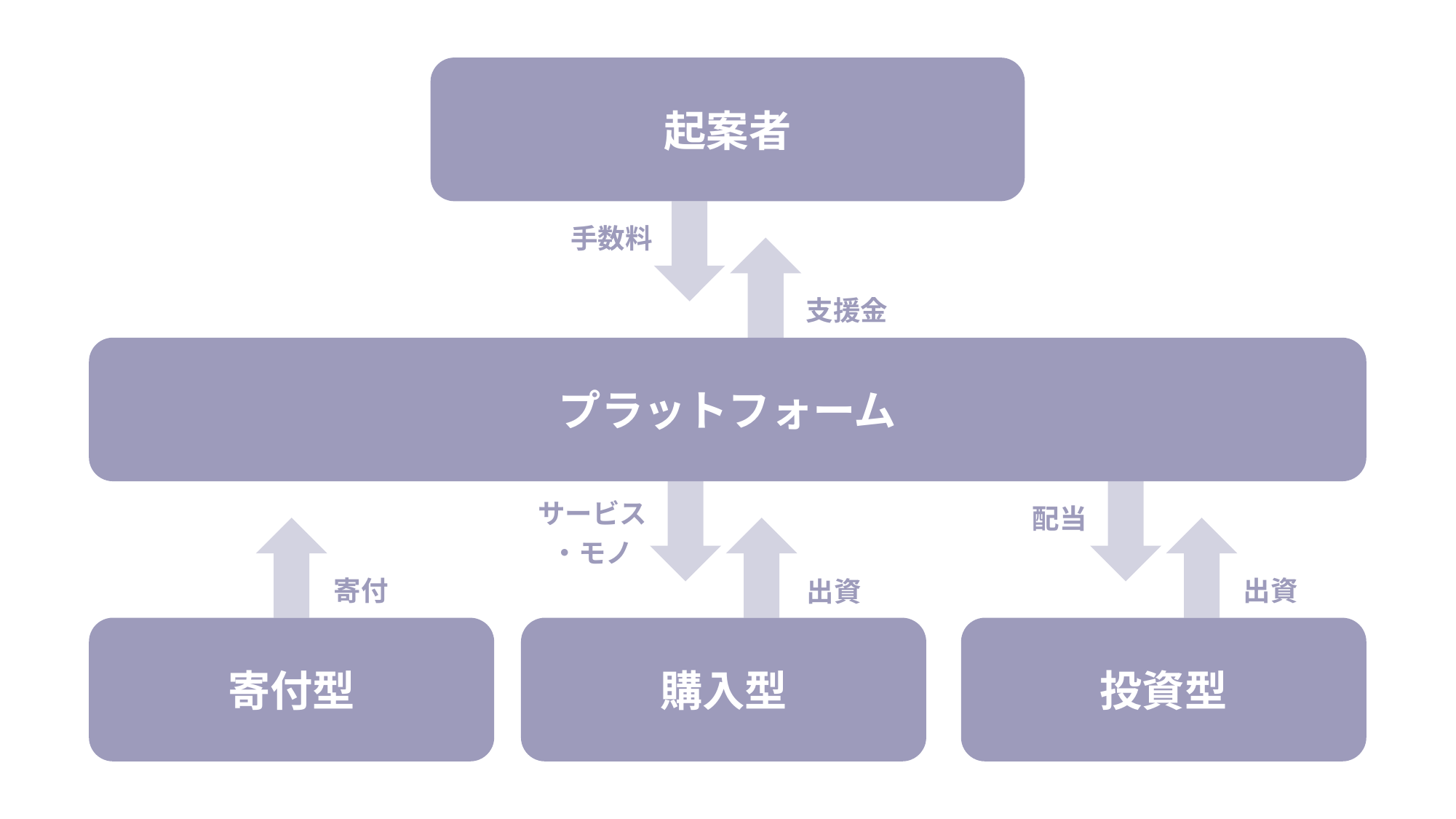

起案者

手数料
支援金
プラットフォーム

サービス
・モノ
配当

寄付
出資
出資
寄付型
購入型
投資型